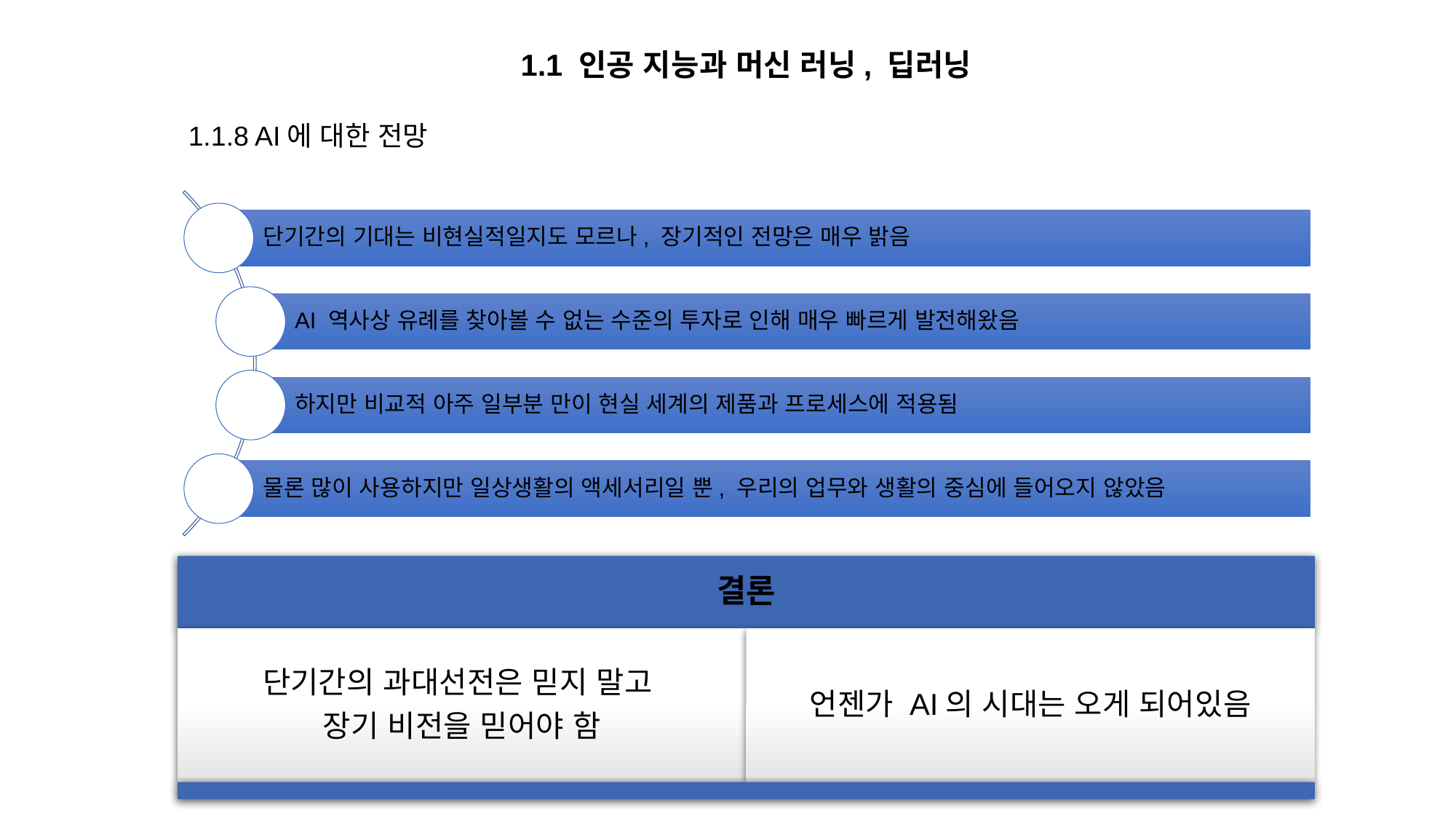

1.1 인공 지능과 머신 러닝, 딥러닝
1.1.8 AI에 대한 전망
단기간의 기대는 비현실적일지도 모르나, 장기적인 전망은 매우 밝음
AI 역사상 유례를 찾아볼 수 없는 수준의 투자로 인해 매우 빠르게 발전해왔음
하지만 비교적 아주 일부분 만이 현실 세계의 제품과 프로세스에 적용됨
물론 많이 사용하지만 일상생활의 액세서리일 뿐, 우리의 업무와 생활의 중심에 들어오지 않았음
결론
단기간의 과대선전은 믿지 말고
장기 비전을 믿어야 함
언젠가 AI의 시대는 오게 되어있음